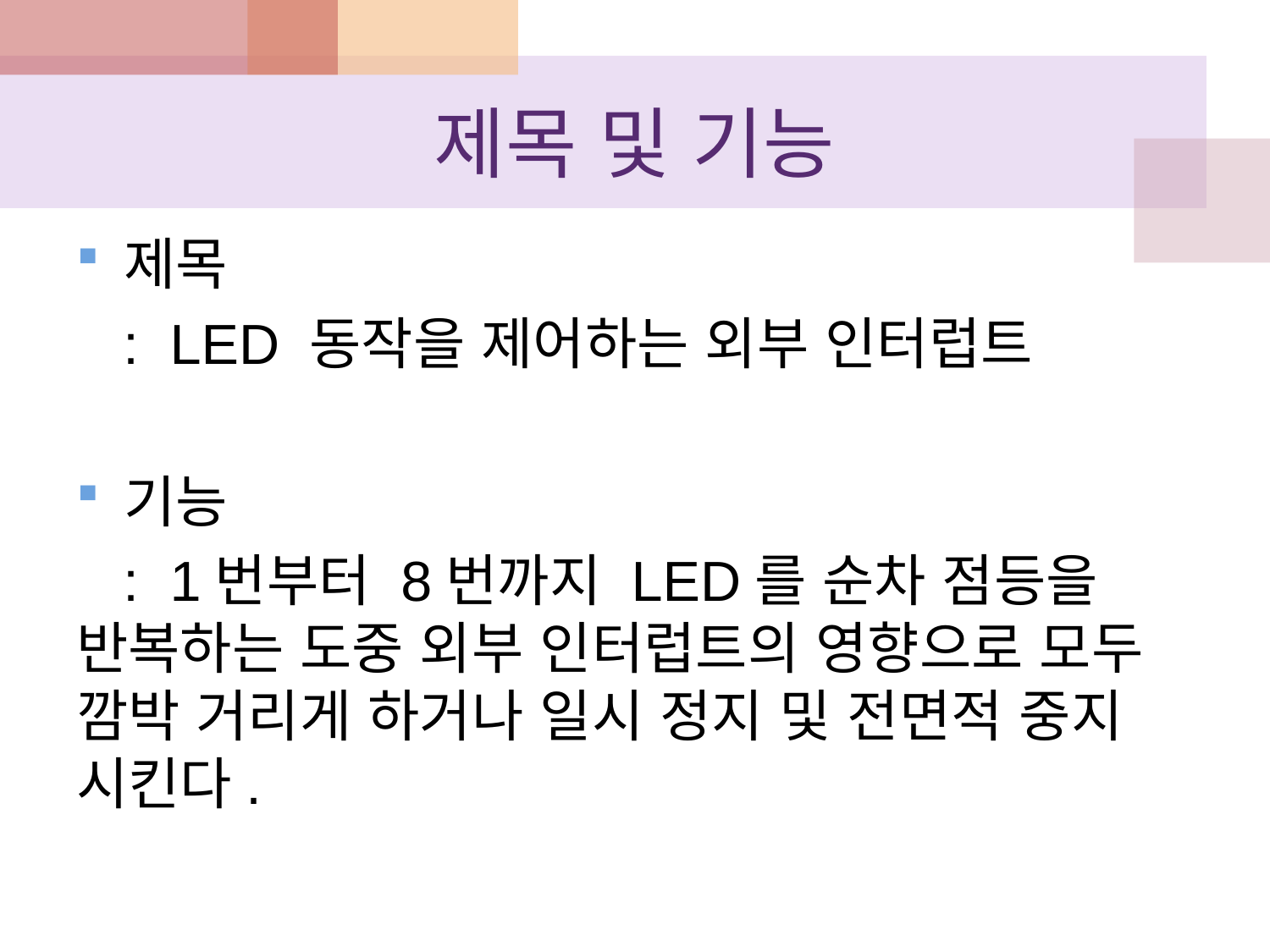

# 제목 및 기능
제목
   :  LED 동작을 제어하는 외부 인터럽트

기능
   :  1번부터 8번까지 LED를 순차 점등을 반복하는 도중 외부 인터럽트의 영향으로 모두 깜박 거리게 하거나 일시 정지 및 전면적 중지 시킨다.